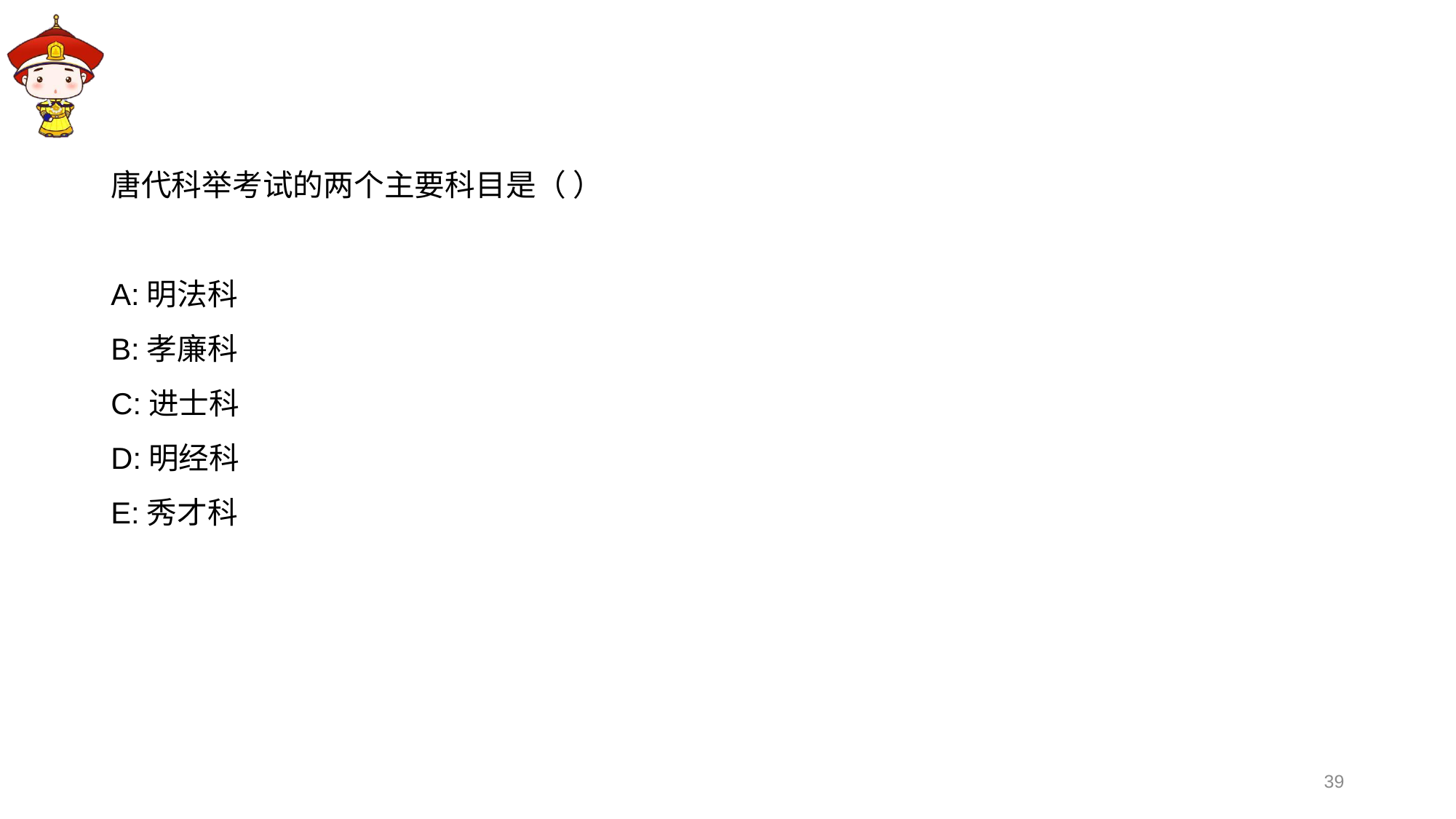

#
唐代科举考试的两个主要科目是（ ）

A:明法科
B:孝廉科
C:进士科
D:明经科
E:秀才科

39